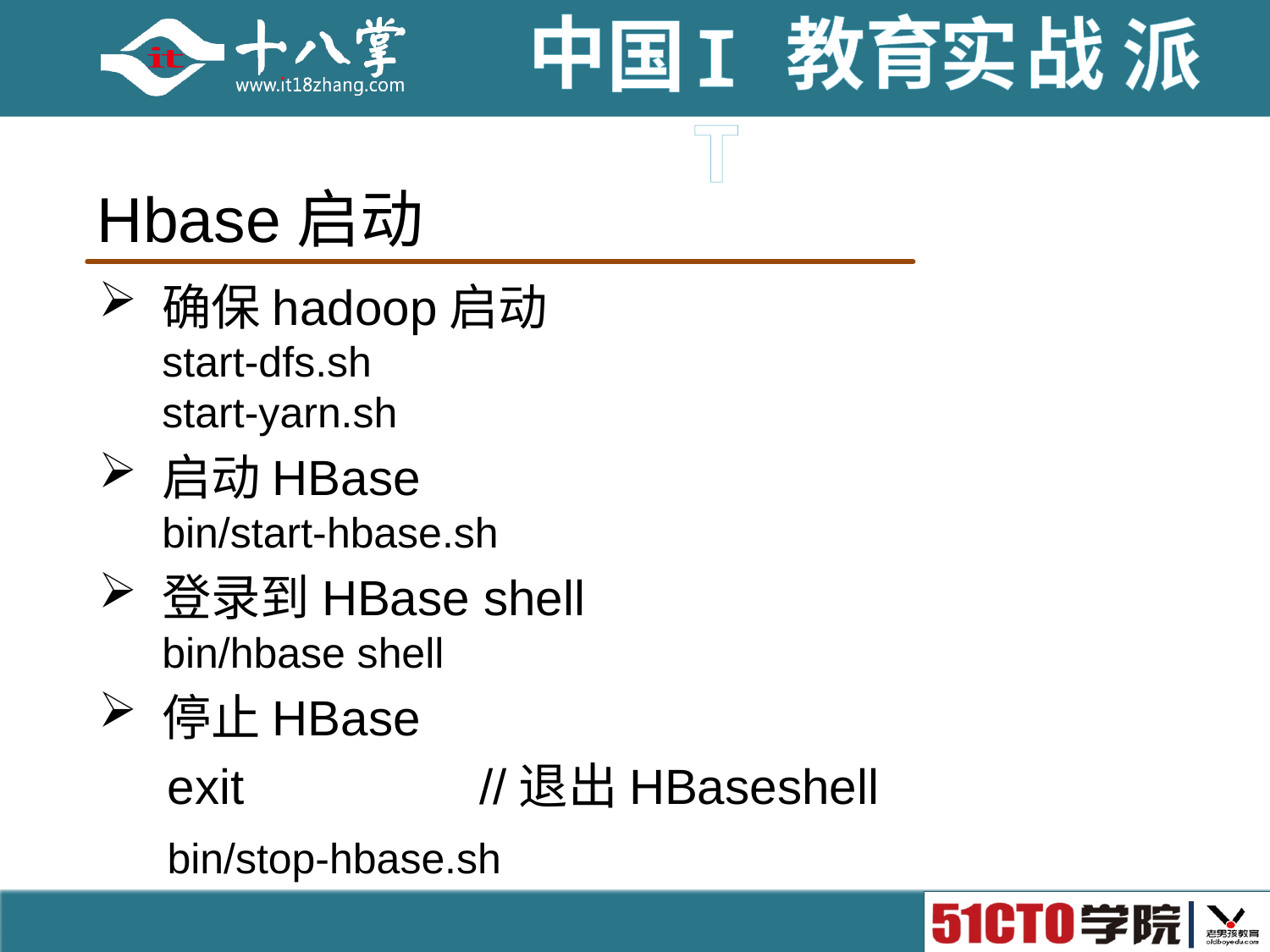

# Hbase启动
确保hadoop启动
start-dfs.sh
start-yarn.sh
启动HBase
bin/start-hbase.sh
登录到HBase shell
bin/hbase shell
停止HBase
     exit		//退出HBaseshell
     bin/stop-hbase.sh